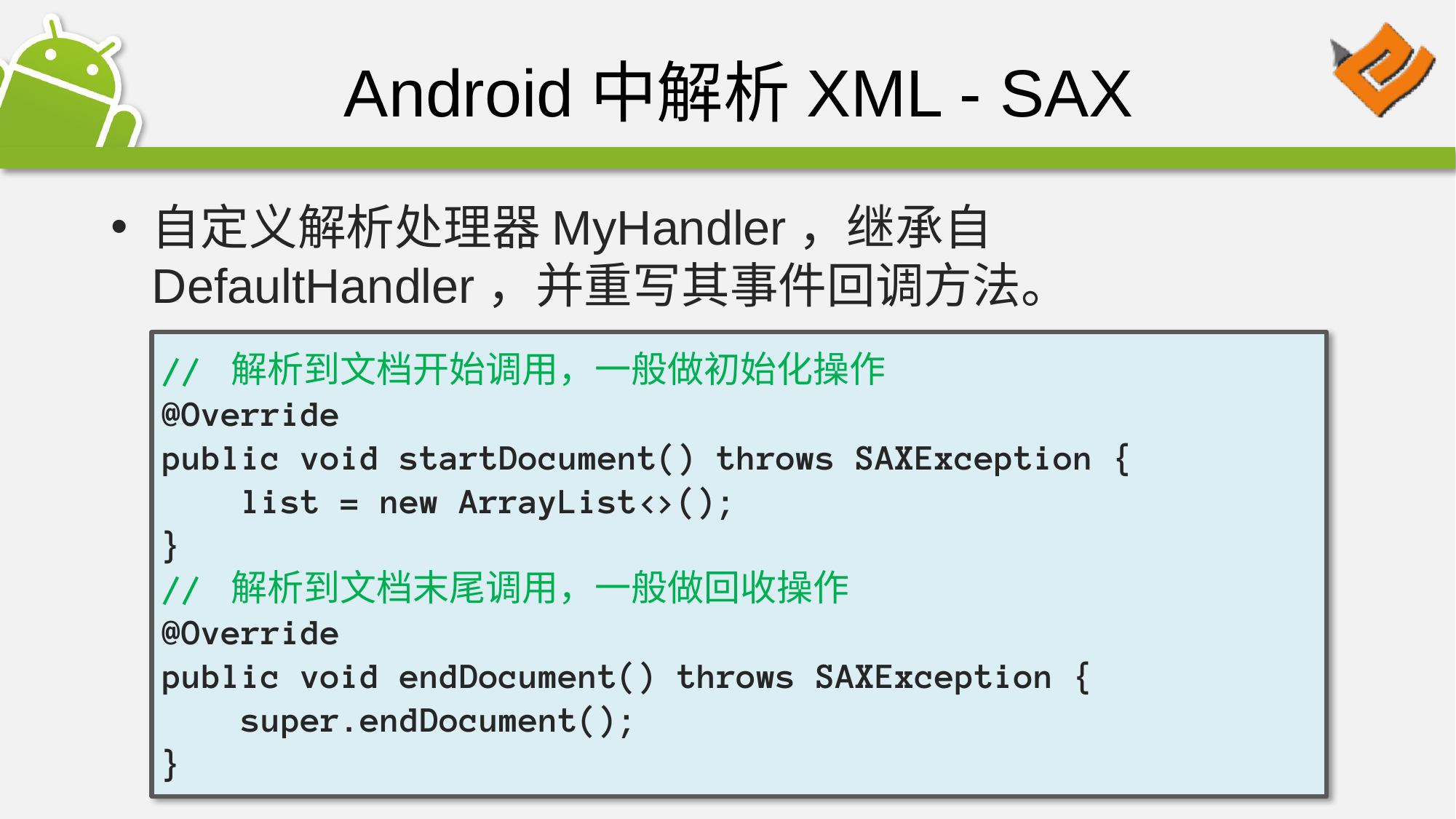

# Android中解析XML - SAX
自定义解析处理器MyHandler，继承自DefaultHandler，并重写其事件回调方法。
// 解析到文档开始调用，一般做初始化操作
@Override
public void startDocument() throws SAXException {
    list = new ArrayList<>();
}
// 解析到文档末尾调用，一般做回收操作
@Override
public void endDocument() throws SAXException {
    super.endDocument();
}